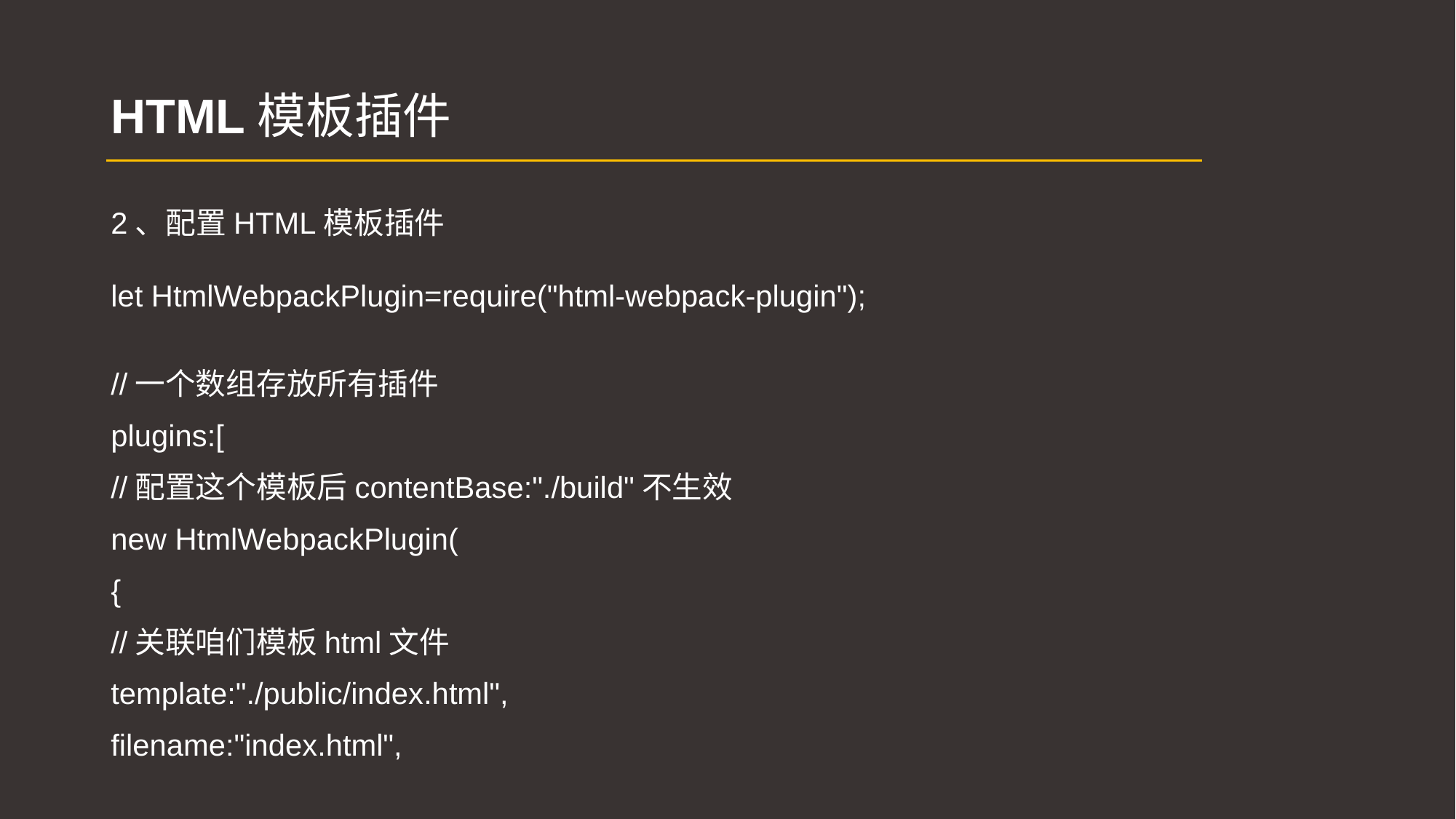

# HTML模板插件
2、配置HTML模板插件

let HtmlWebpackPlugin=require("html-webpack-plugin");

//一个数组存放所有插件
plugins:[
//配置这个模板后contentBase:"./build"不生效
new HtmlWebpackPlugin(
{
//关联咱们模板html文件
template:"./public/index.html",
filename:"index.html",